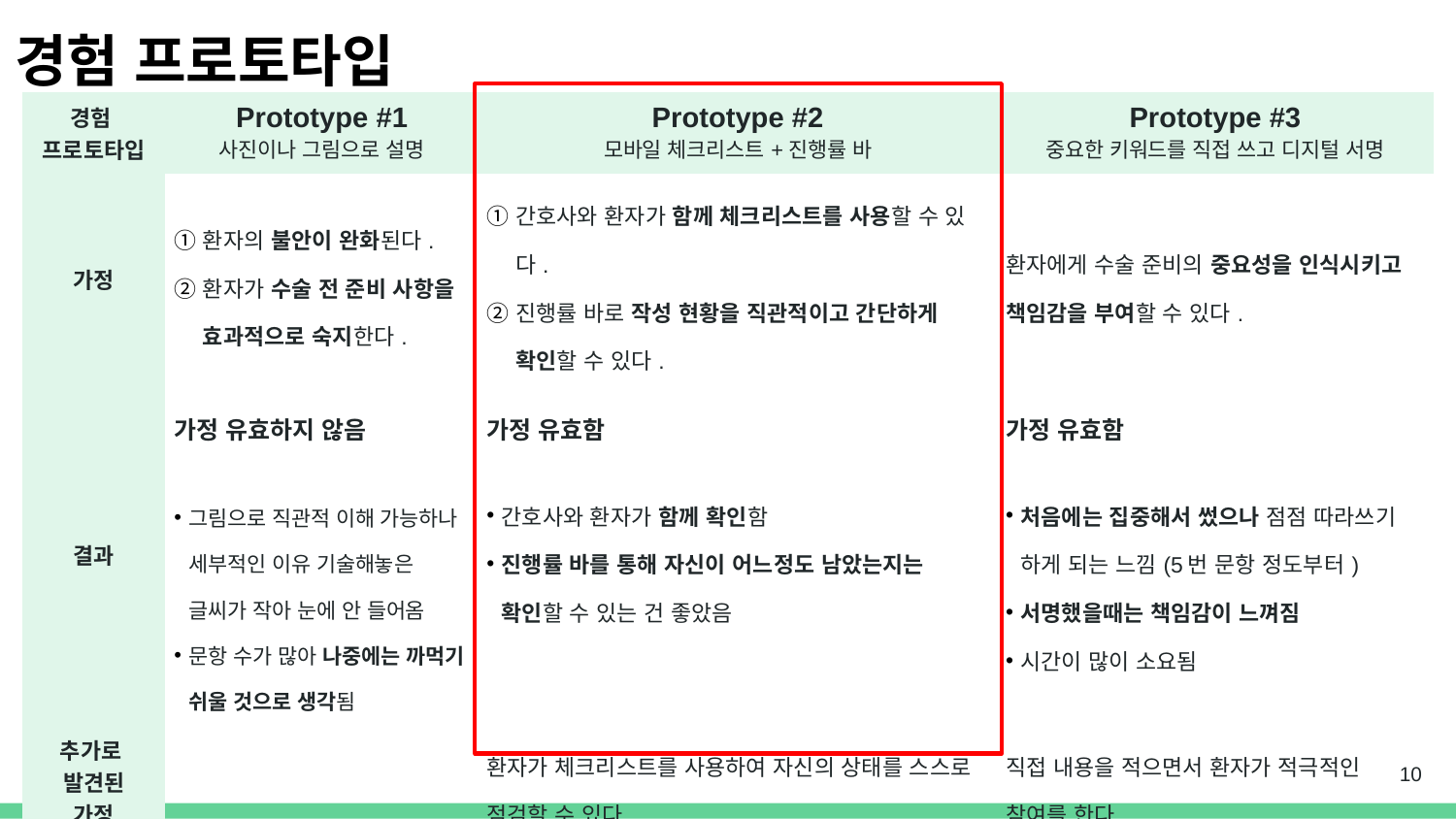

# 경험 프로토타입

| 경험 프로토타입 | Prototype #1 사진이나 그림으로 설명 | Prototype #2 모바일 체크리스트+진행률 바 | Prototype #3 중요한 키워드를 직접 쓰고 디지털 서명 |
| --- | --- | --- | --- |
| 가정 | 환자의 불안이 완화된다. 환자가 수술 전 준비 사항을 효과적으로 숙지한다. | 간호사와 환자가 함께 체크리스트를 사용할 수 있다. 진행률 바로 작성 현황을 직관적이고 간단하게 확인할 수 있다. | 환자에게 수술 준비의 중요성을 인식시키고 책임감을 부여할 수 있다. |
| 결과 | 가정 유효하지 않음 그림으로 직관적 이해 가능하나 세부적인 이유 기술해놓은 글씨가 작아 눈에 안 들어옴 문항 수가 많아 나중에는 까먹기 쉬울 것으로 생각됨 | 가정 유효함 간호사와 환자가 함께 확인함 진행률 바를 통해 자신이 어느정도 남았는지는 확인할 수 있는 건 좋았음 | 가정 유효함 처음에는 집중해서 썼으나 점점 따라쓰기 하게 되는 느낌(5번 문항 정도부터) 서명했을때는 책임감이 느껴짐 시간이 많이 소요됨 |
| 추가로 발견된 가정 |  | 환자가 체크리스트를 사용하여 자신의 상태를 스스로 점검할 수 있다. | 직접 내용을 적으면서 환자가 적극적인 참여를 한다. |
10